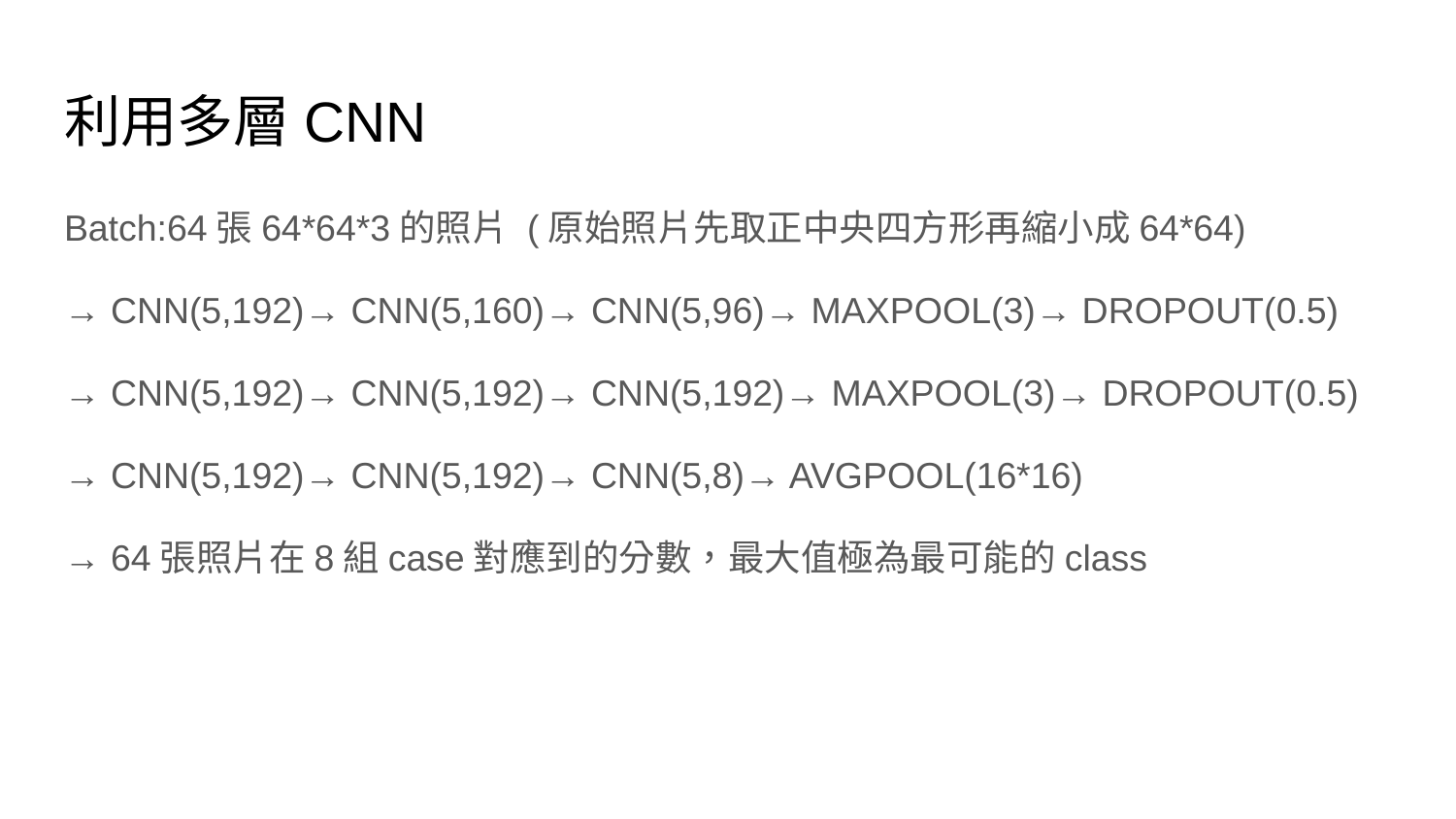

# 利用多層CNN
Batch:64張64*64*3的照片 (原始照片先取正中央四方形再縮小成64*64)
→ CNN(5,192)→ CNN(5,160)→ CNN(5,96)→ MAXPOOL(3)→ DROPOUT(0.5)
→ CNN(5,192)→ CNN(5,192)→ CNN(5,192)→ MAXPOOL(3)→ DROPOUT(0.5)
→ CNN(5,192)→ CNN(5,192)→ CNN(5,8)→ AVGPOOL(16*16)
→ 64張照片在8組case對應到的分數，最大值極為最可能的class